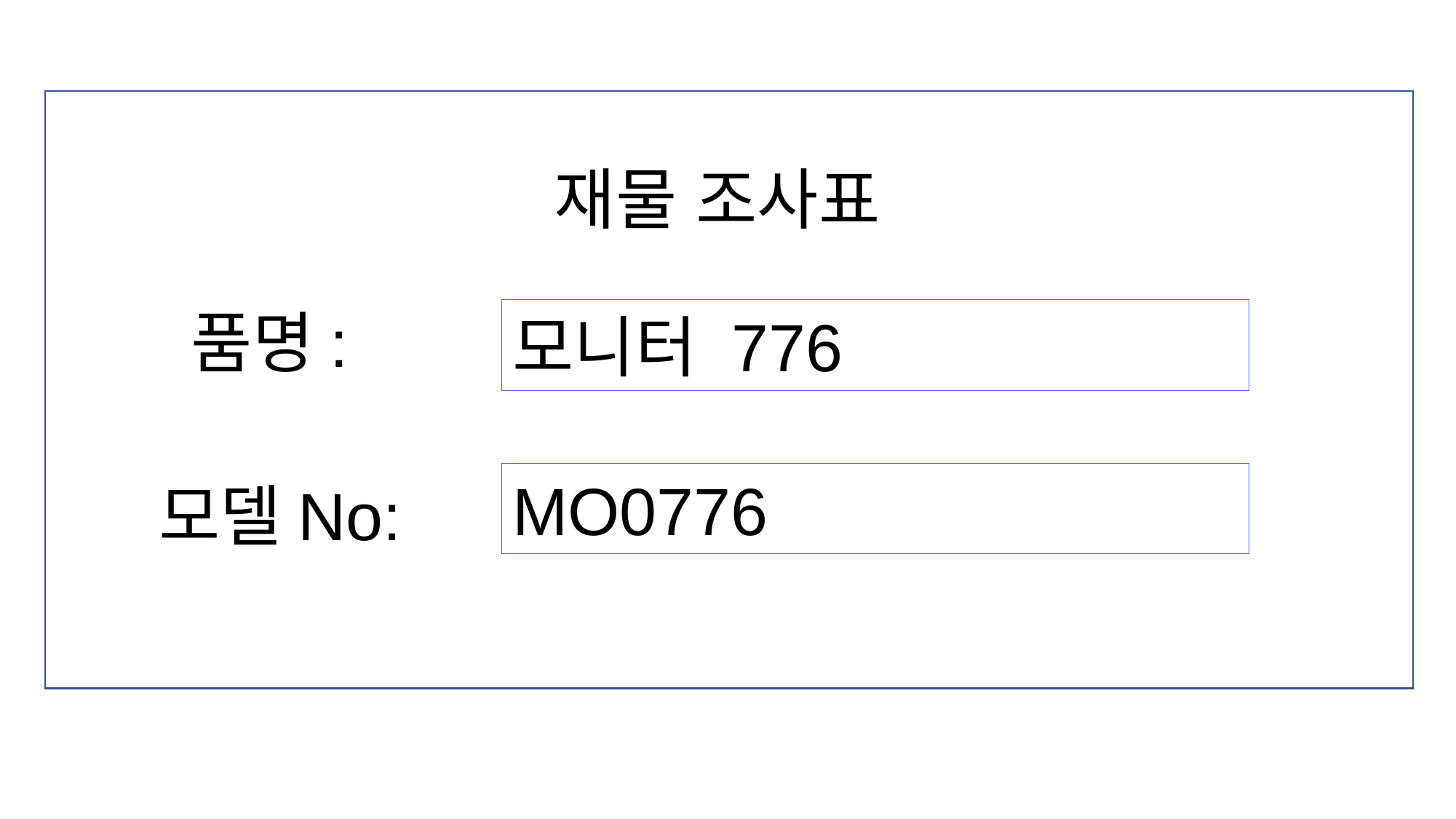

재물 조사표
품명:
모니터 776
MO0776
모델No: